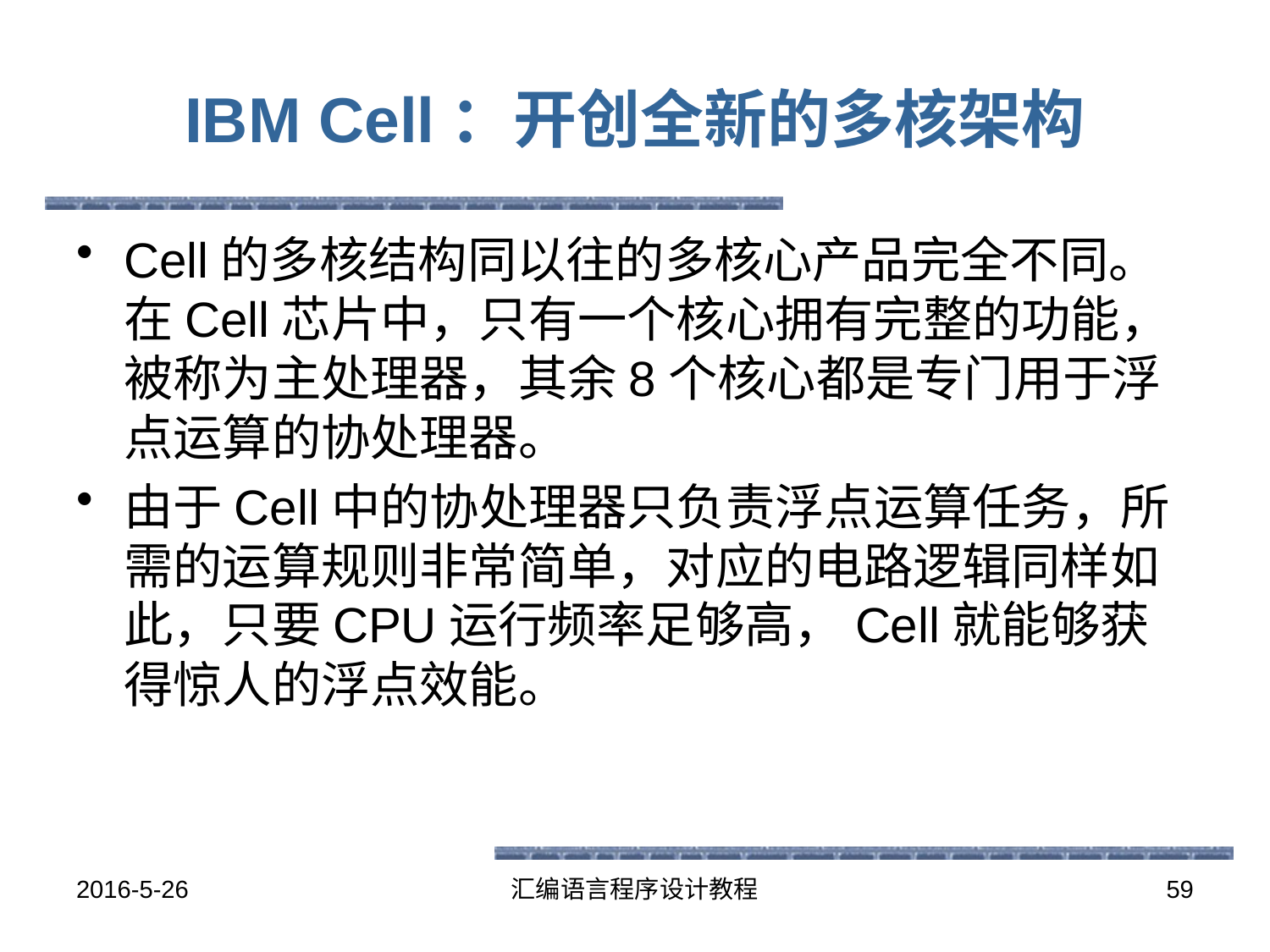

# IBM Cell：开创全新的多核架构
Cell的多核结构同以往的多核心产品完全不同。在Cell芯片中，只有一个核心拥有完整的功能，被称为主处理器，其余8个核心都是专门用于浮点运算的协处理器。
由于Cell中的协处理器只负责浮点运算任务，所需的运算规则非常简单，对应的电路逻辑同样如此，只要CPU运行频率足够高，Cell就能够获得惊人的浮点效能。
2016-5-26
汇编语言程序设计教程
59